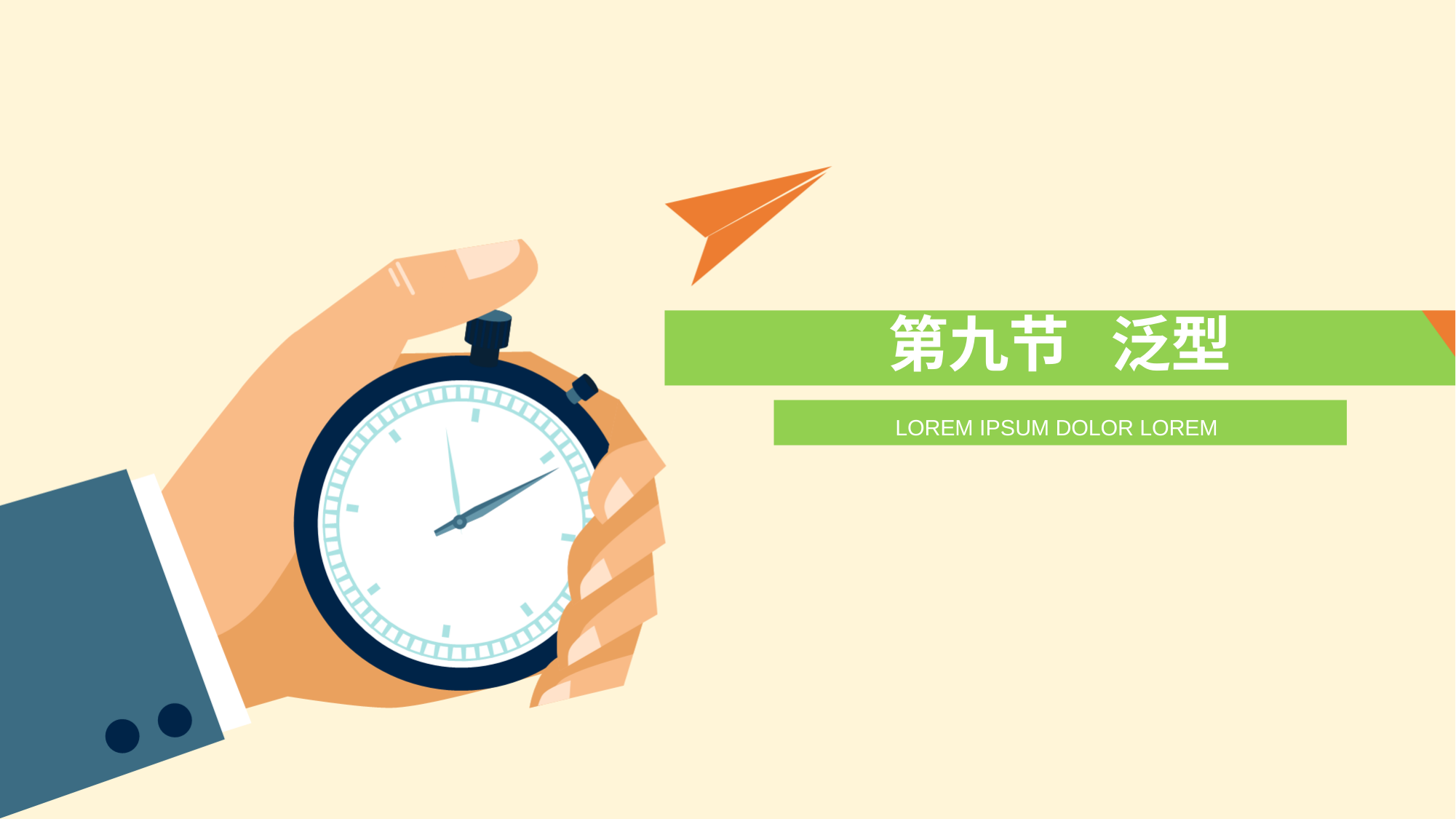

# 第九节   泛型
LOREM IPSUM DOLOR LOREM